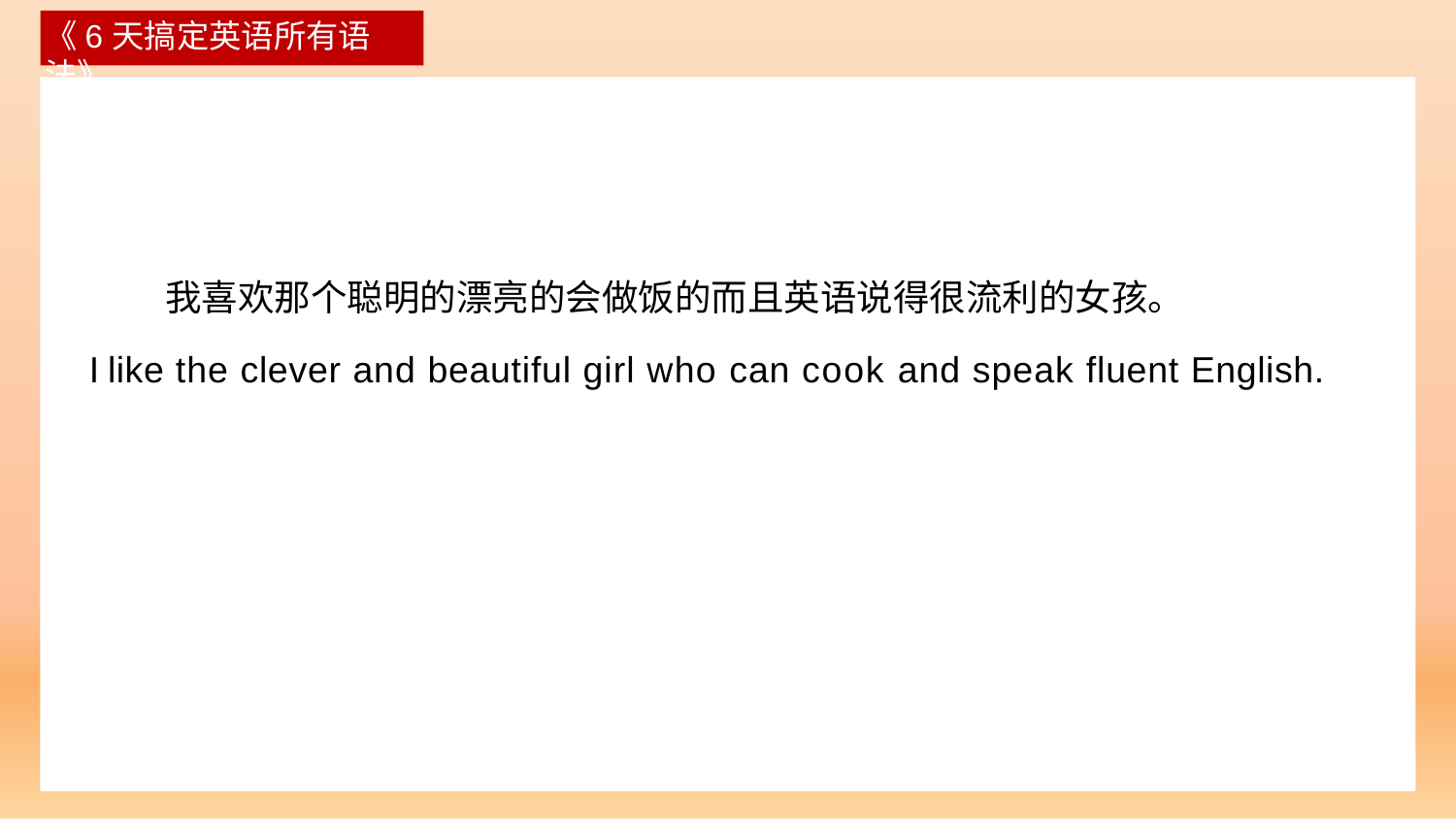

# 《6天搞定英语所有语法》
我喜欢那个聪明的漂亮的会做饭的而且英语说得很流利的女孩。

I like the clever and beautiful girl who can cook and speak fluent English.